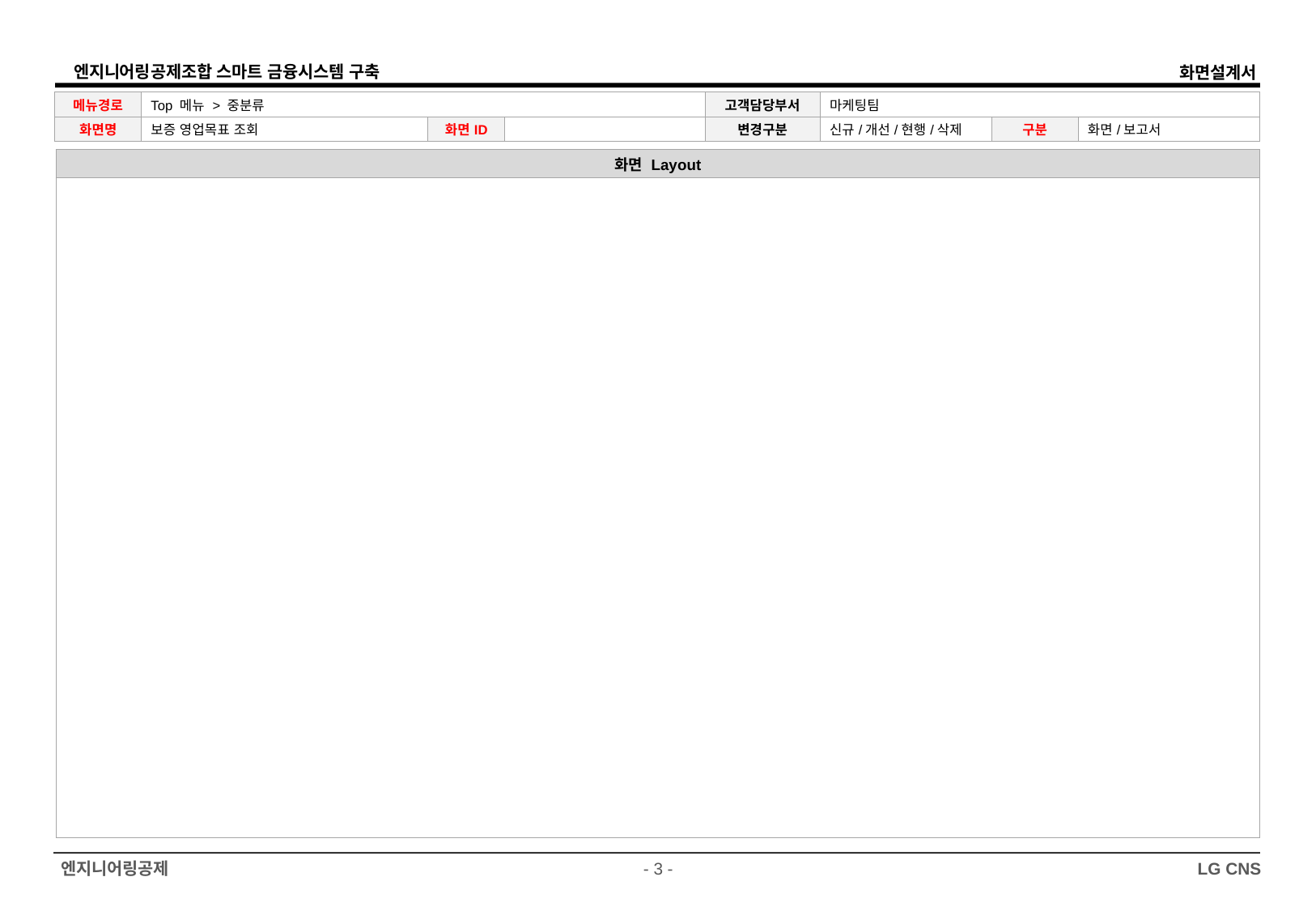

| 메뉴경로 | Top 메뉴 > 중분류 |  |  | 고객담당부서 | 마케팅팀 |  |  |
| --- | --- | --- | --- | --- | --- | --- | --- |
| 화면명 | 보증 영업목표 조회 | 화면ID |  | 변경구분 | 신규/개선/현행/삭제 | 구분 | 화면/보고서 |